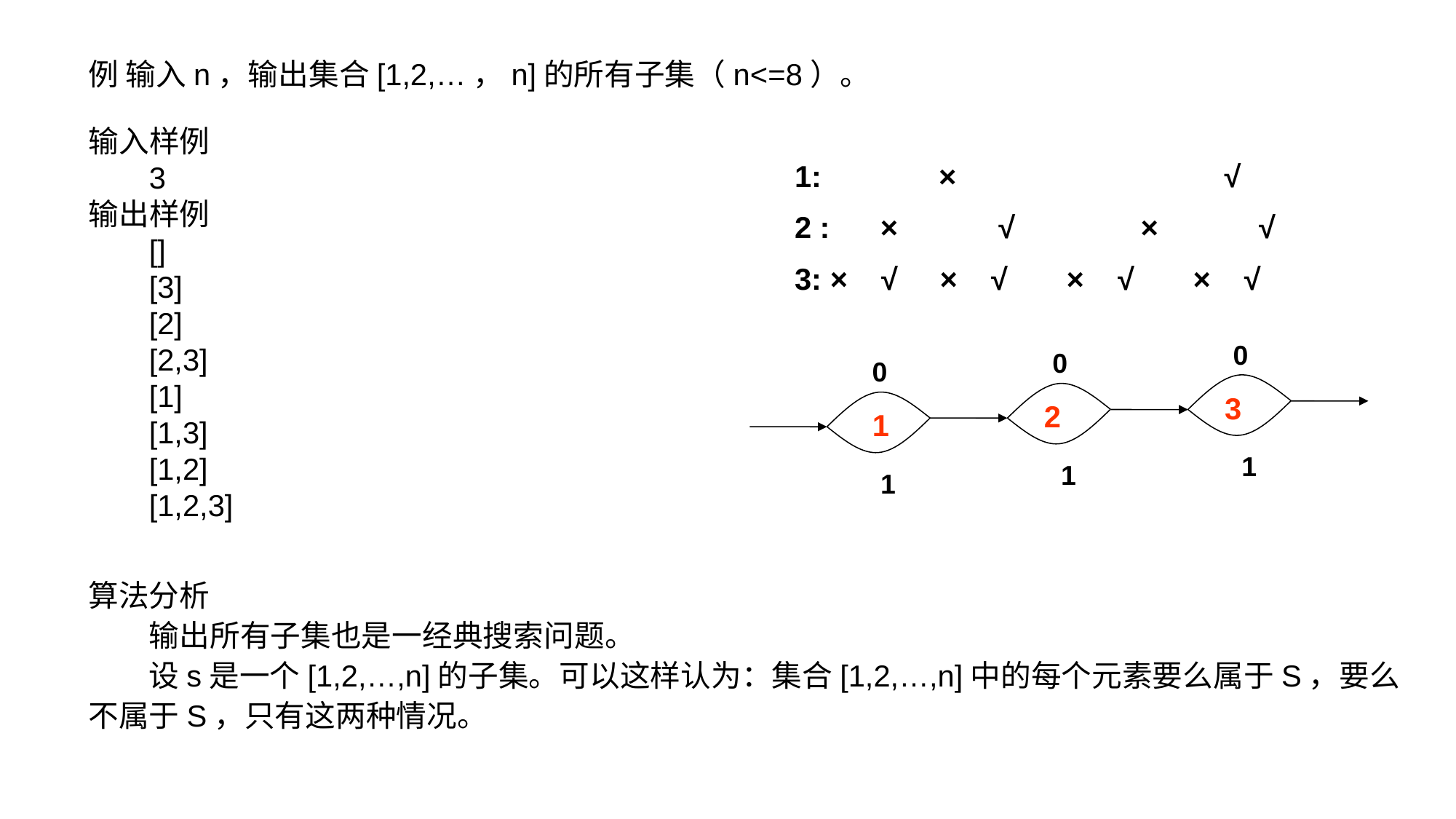

例 输入n，输出集合[1,2,…，n]的所有子集（n<=8）。
输入样例
3
输出样例
[]
[3]
[2]
[2,3]
[1]
[1,3]
[1,2]
[1,2,3]
1:              ×                                √
2 :      ×            √               ×            √
3: ×    √     ×    √       ×    √       ×    √
0

1
0

1
0

1

3
2
1
算法分析
输出所有子集也是一经典搜索问题。
设s是一个[1,2,…,n]的子集。可以这样认为：集合[1,2,…,n]中的每个元素要么属于S，要么不属于S，只有这两种情况。